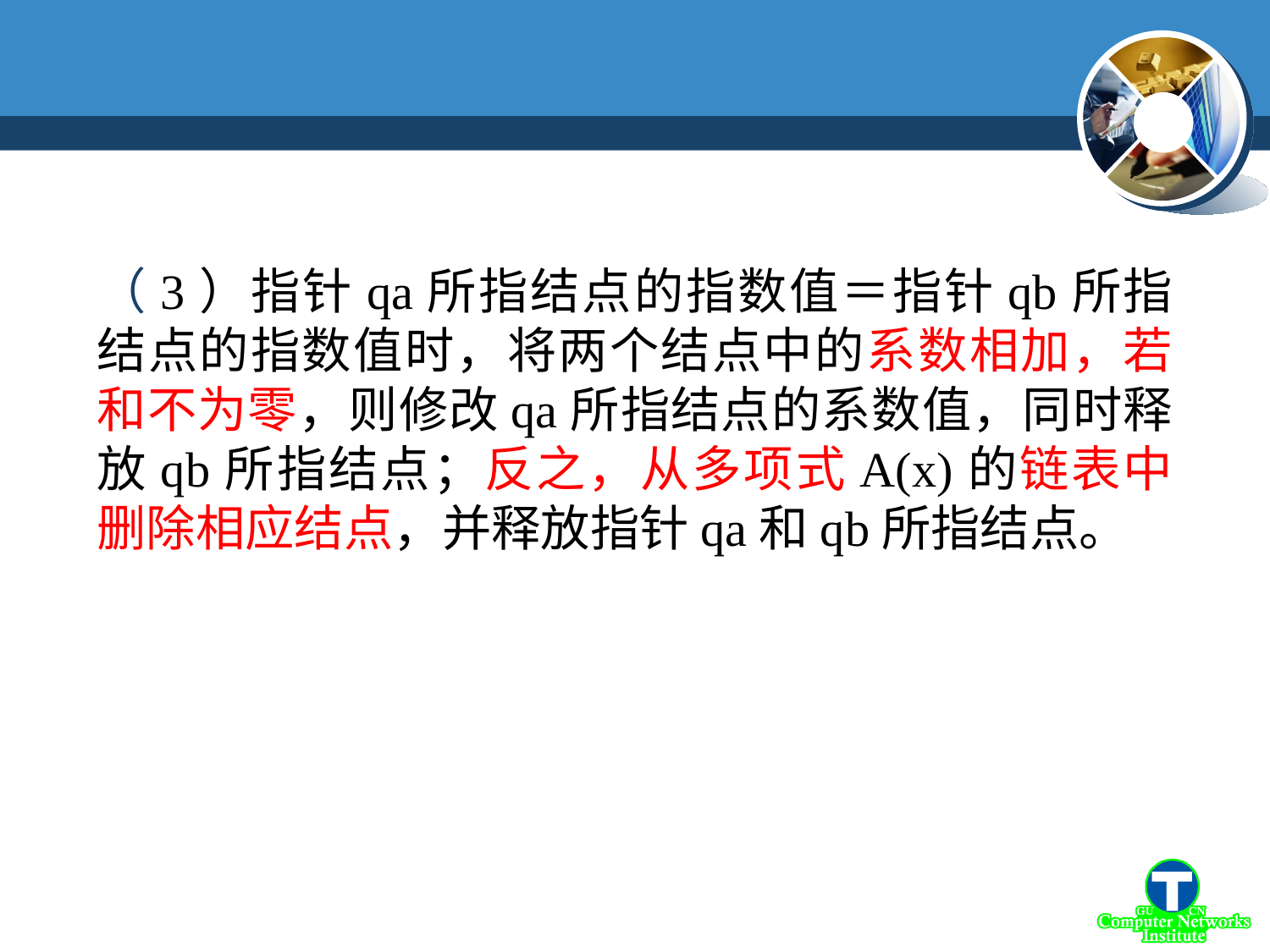

（3）指针qa所指结点的指数值＝指针qb所指结点的指数值时，将两个结点中的系数相加，若和不为零，则修改qa所指结点的系数值，同时释放qb所指结点；反之，从多项式A(x)的链表中删除相应结点，并释放指针qa和qb所指结点。